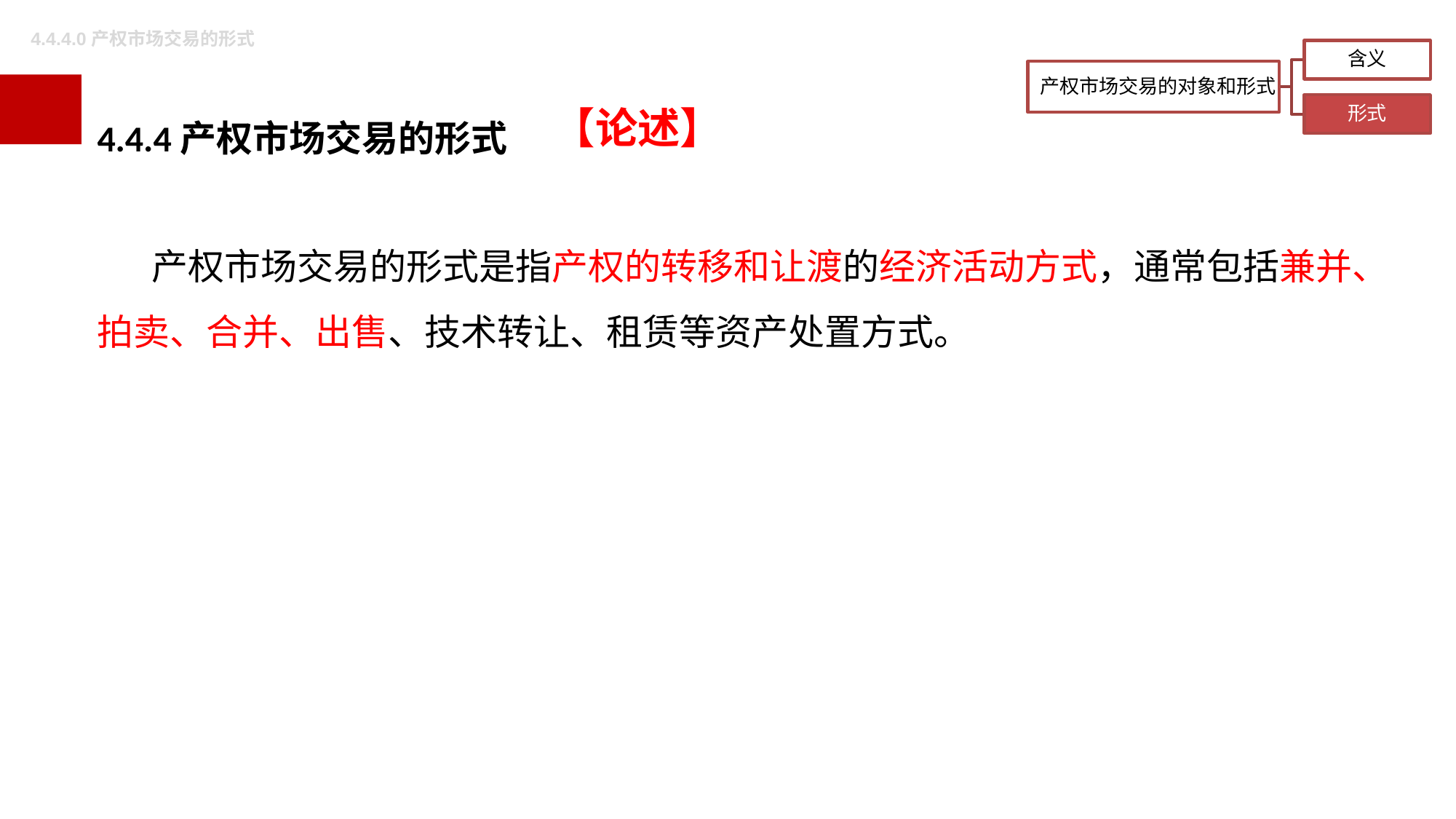

产权市场交易的对象和形式
含义
形式
4.4.4.0产权市场交易的形式
4.4.4产权市场交易的形式
【论述】
产权市场交易的形式是指产权的转移和让渡的经济活动方式，通常包括兼并、拍卖、合并、出售、技术转让、租赁等资产处置方式。